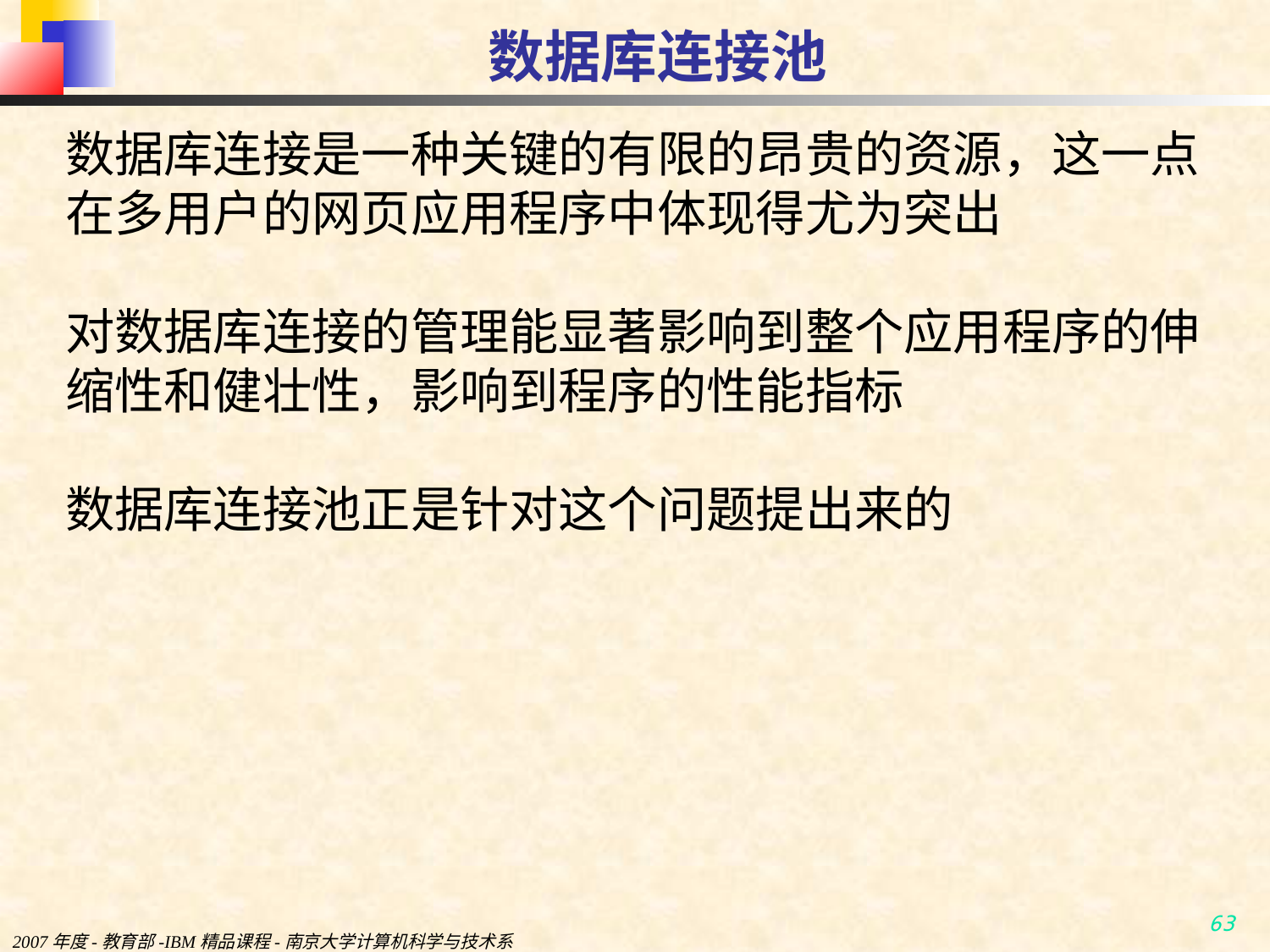

# 数据库连接池
数据库连接是一种关键的有限的昂贵的资源，这一点在多用户的网页应用程序中体现得尤为突出

对数据库连接的管理能显著影响到整个应用程序的伸缩性和健壮性，影响到程序的性能指标

数据库连接池正是针对这个问题提出来的
63
2007年度-教育部-IBM精品课程-南京大学计算机科学与技术系